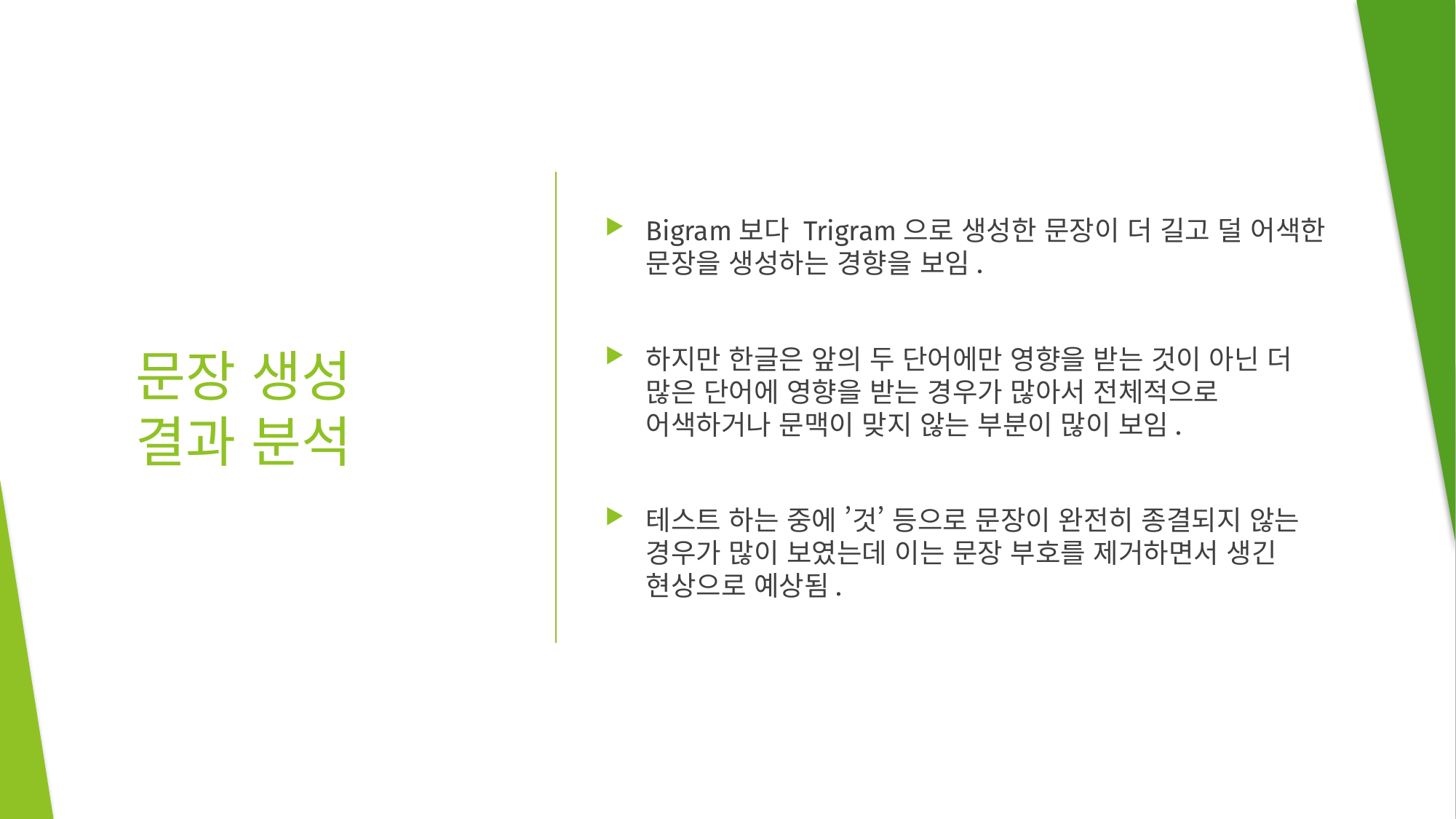

Bigram보다 Trigram으로 생성한 문장이 더 길고 덜 어색한 문장을 생성하는 경향을 보임.

하지만 한글은 앞의 두 단어에만 영향을 받는 것이 아닌 더 많은 단어에 영향을 받는 경우가 많아서 전체적으로 어색하거나 문맥이 맞지 않는 부분이 많이 보임.

테스트 하는 중에 ’것’ 등으로 문장이 완전히 종결되지 않는 경우가 많이 보였는데 이는 문장 부호를 제거하면서 생긴 현상으로 예상됨.
# 문장 생성 결과 분석